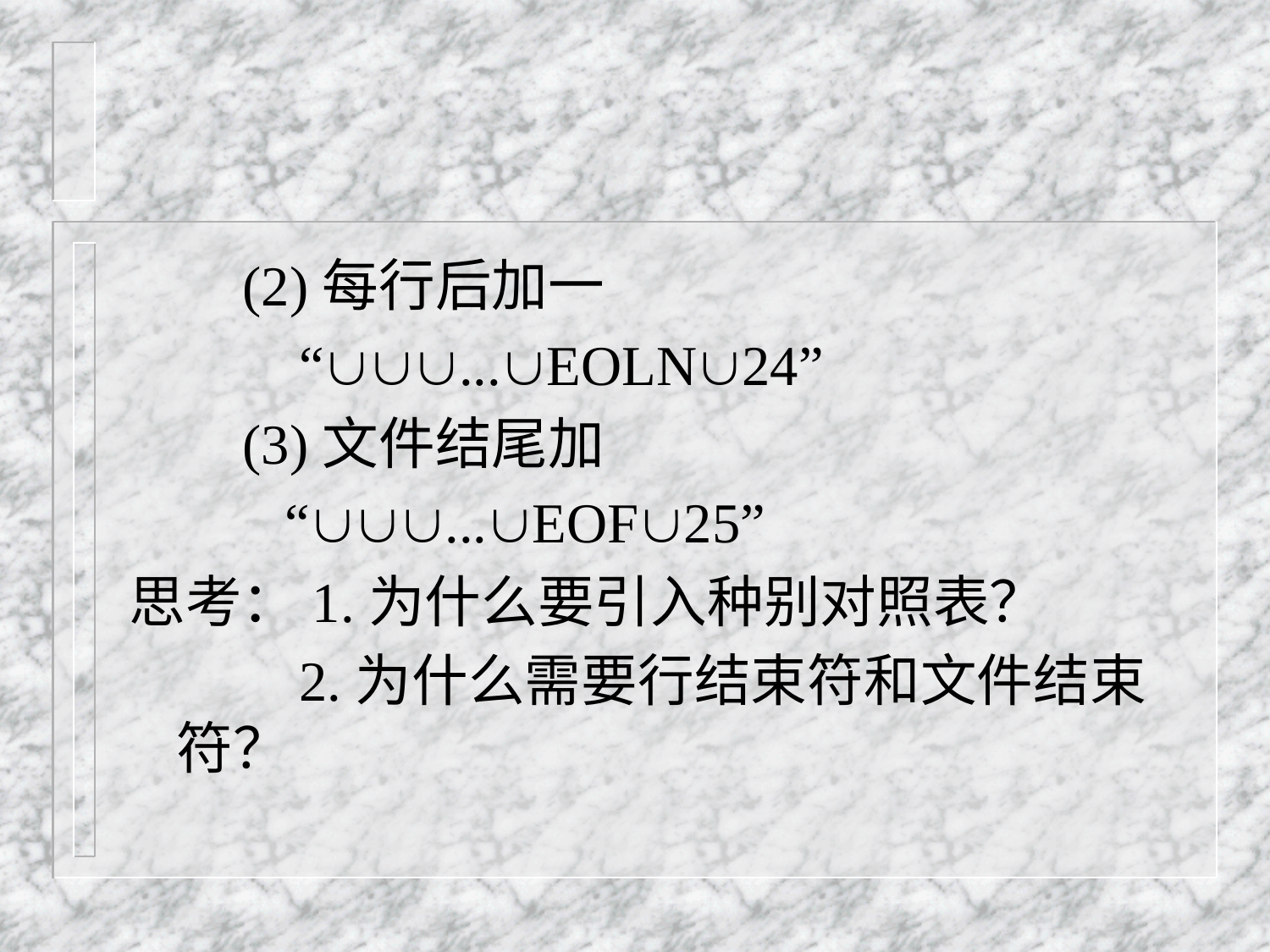

(2)每行后加一
            “∪∪∪...∪EOLN∪24”
        (3)文件结尾加
           “∪∪∪...∪EOF∪25”
思考：1.为什么要引入种别对照表？
            2.为什么需要行结束符和文件结束符？